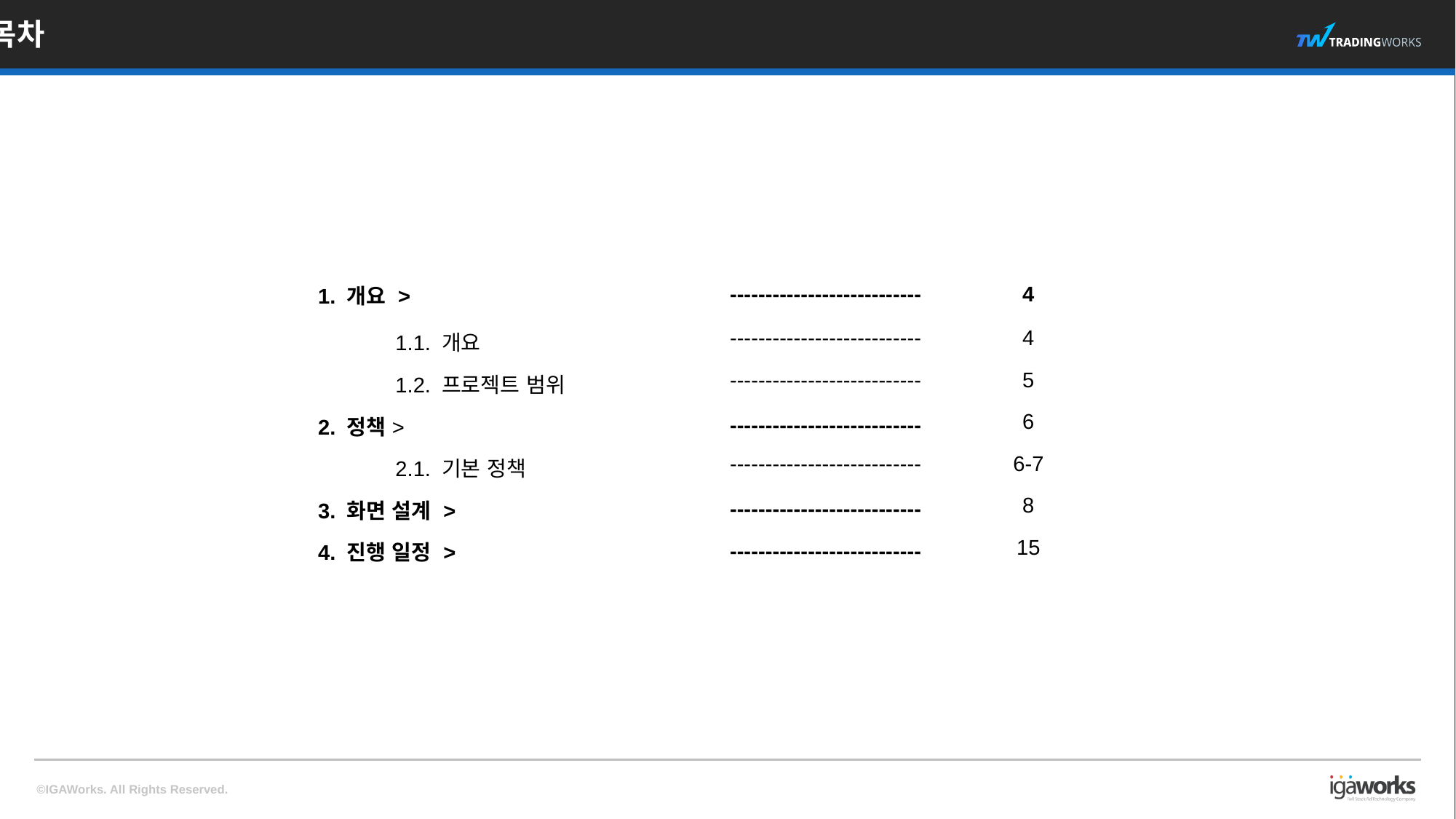

목차
| 1. 개요 > |  | --------------------------- | 4 |
| --- | --- | --- | --- |
|  | 1.1. 개요 | --------------------------- | 4 |
|  | 1.2. 프로젝트 범위 | --------------------------- | 5 |
| 2. 정책> |  | --------------------------- | 6 |
|  | 2.1. 기본 정책 | --------------------------- | 6-7 |
| 3. 화면 설계 > |  | --------------------------- | 8 |
| 4. 진행 일정 > |  | --------------------------- | 15 |